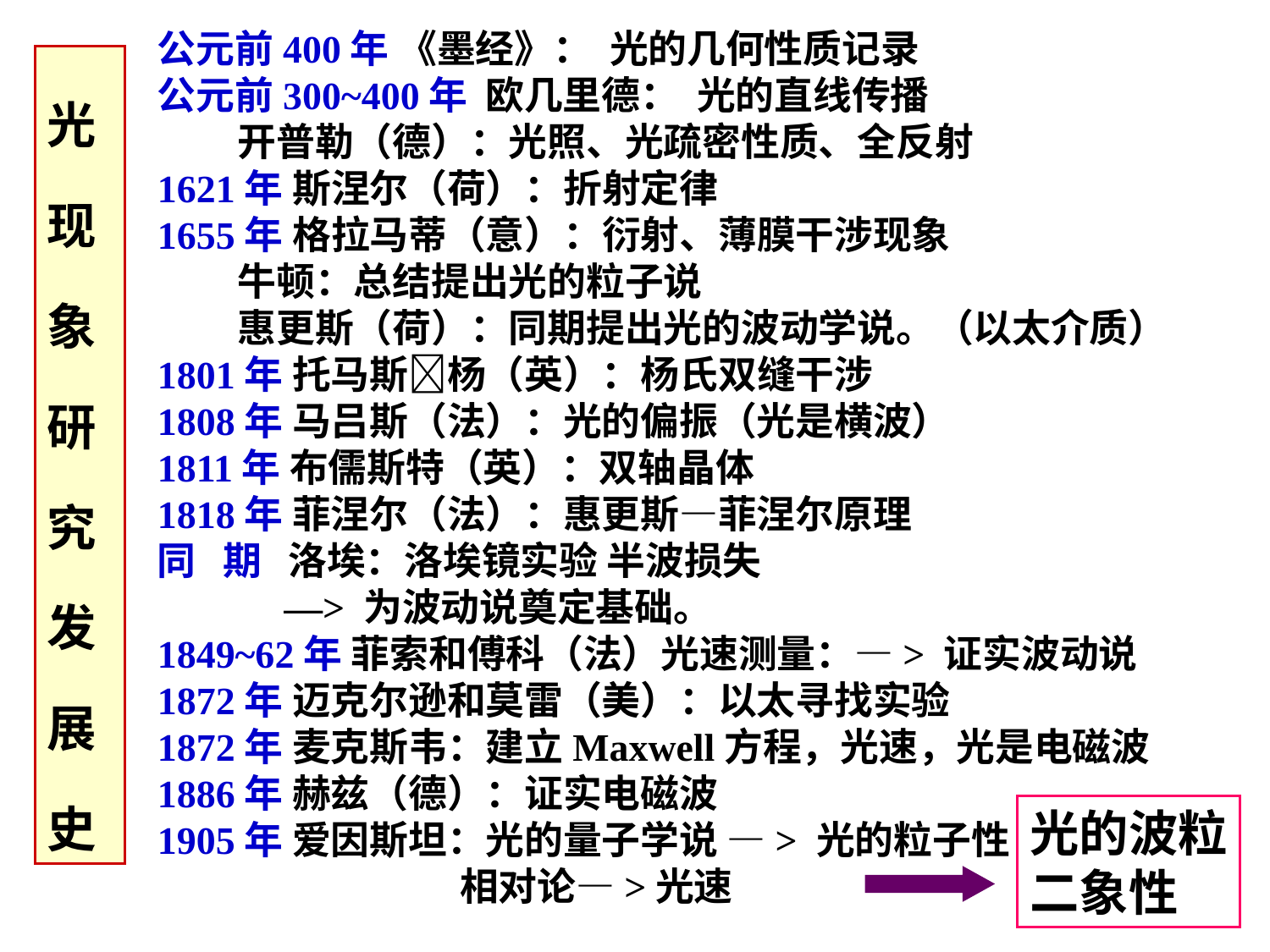

公元前400年 《墨经》：  光的几何性质记录
公元前300~400年  欧几里德：  光的直线传播
        开普勒（德）：光照、光疏密性质、全反射
1621年 斯涅尔（荷）：折射定律
1655年 格拉马蒂（意）：衍射、薄膜干涉现象
        牛顿：总结提出光的粒子说
        惠更斯（荷）：同期提出光的波动学说。（以太介质）
1801年 托马斯⋅杨（英）：杨氏双缝干涉
1808年 马吕斯（法）：光的偏振（光是横波）
1811年 布儒斯特（英）：双轴晶体
1818年 菲涅尔（法）：惠更斯—菲涅尔原理
同   期   洛埃：洛埃镜实验 半波损失
             —> 为波动说奠定基础。
1849~62年 菲索和傅科（法）光速测量：—> 证实波动说
1872年 迈克尔逊和莫雷（美）：以太寻找实验
1872年 麦克斯韦：建立Maxwell方程，光速，光是电磁波
1886年 赫兹（德）：证实电磁波
1905年 爱因斯坦：光的量子学说 —> 光的粒子性
                                 相对论—>光速
光现象研究发展史
光的波粒
二象性